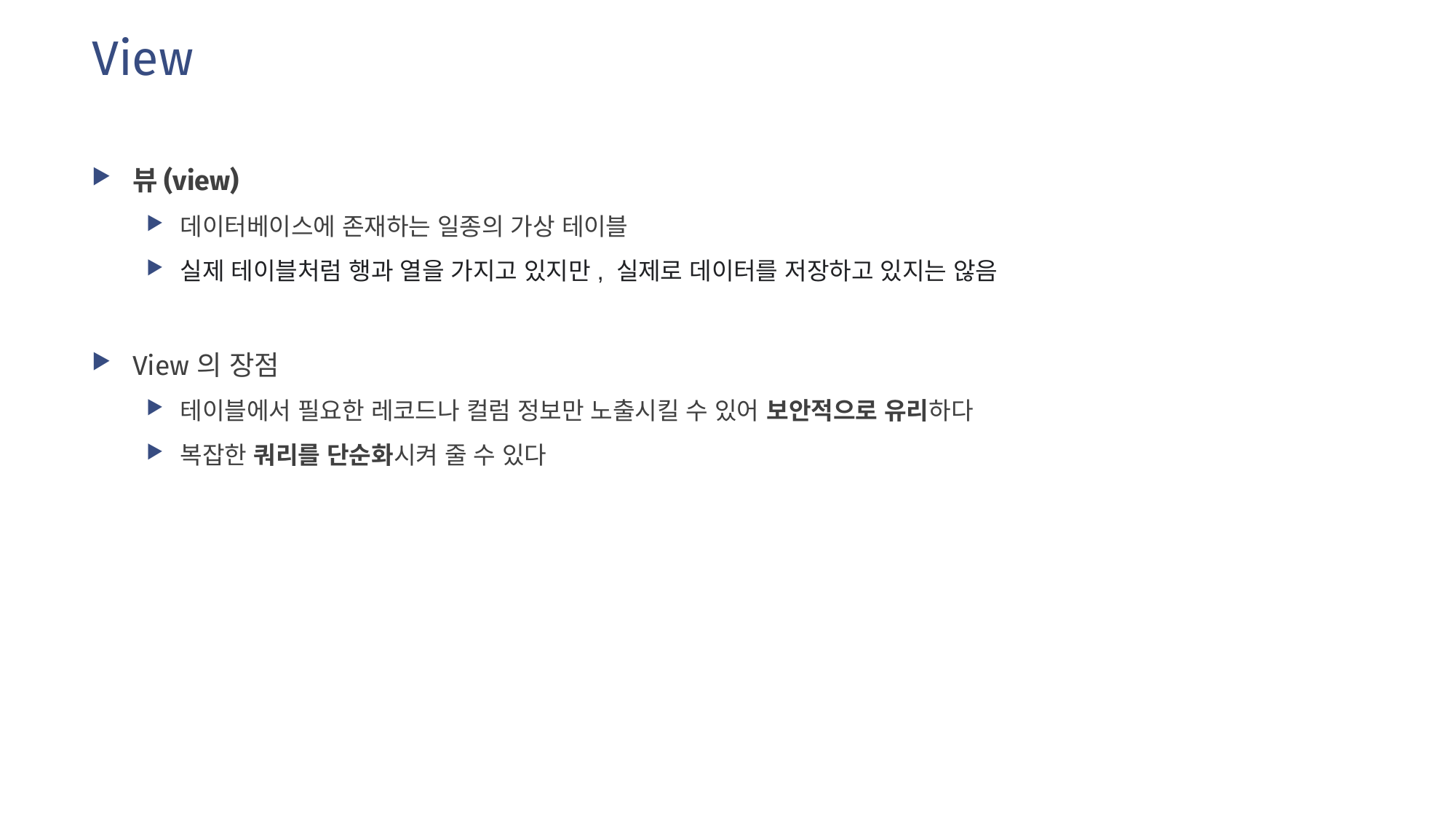

# View
뷰(view)
데이터베이스에 존재하는 일종의 가상 테이블
실제 테이블처럼 행과 열을 가지고 있지만, 실제로 데이터를 저장하고 있지는 않음

View의 장점
테이블에서 필요한 레코드나 컬럼 정보만 노출시킬 수 있어 보안적으로 유리하다
복잡한 쿼리를 단순화시켜 줄 수 있다